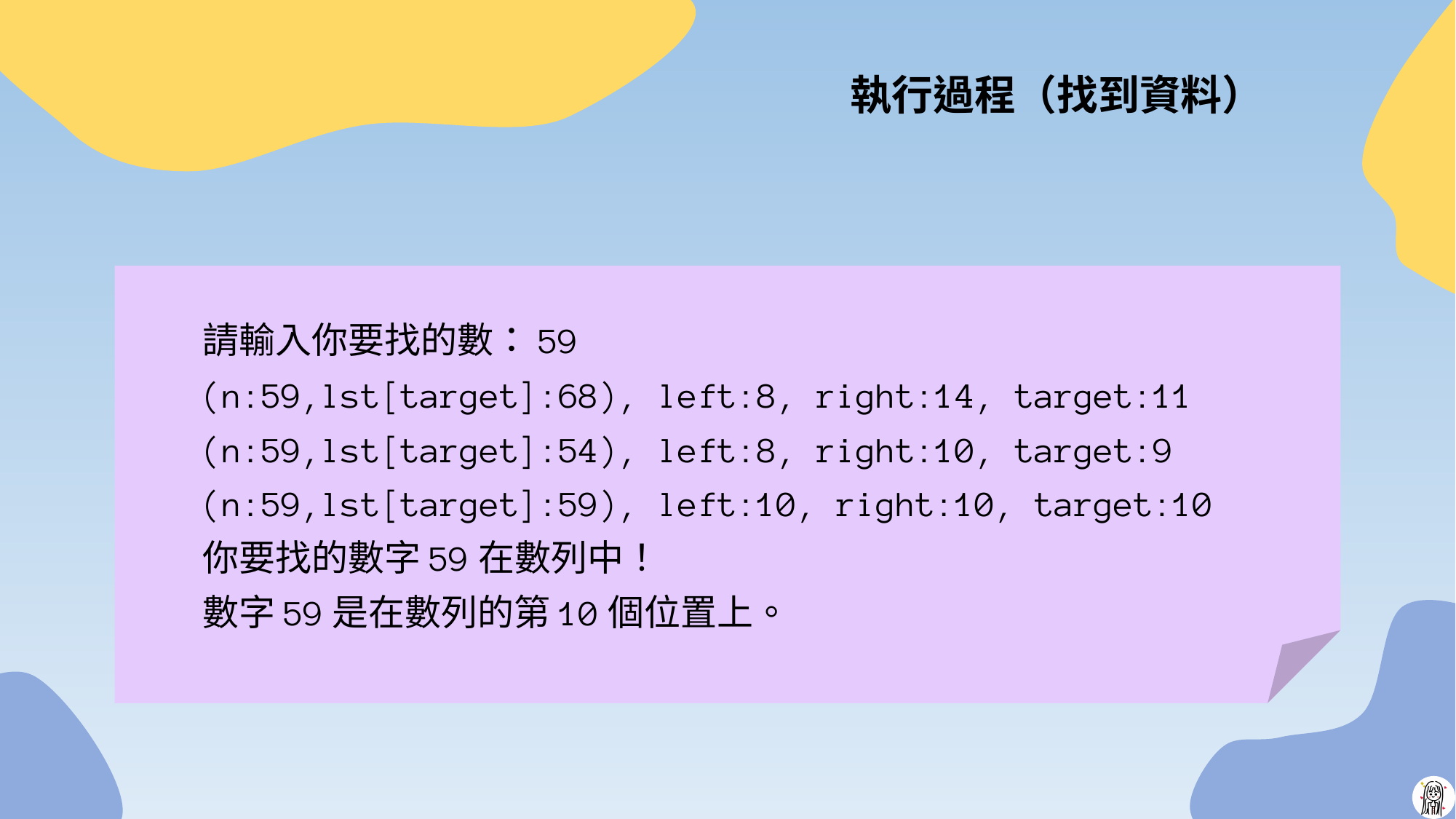

# 執行過程（找到資料）

請輸入你要找的數：59
(n:59,lst[target]:68), left:8, right:14, target:11
(n:59,lst[target]:54), left:8, right:10, target:9
(n:59,lst[target]:59), left:10, right:10, target:10
你要找的數字59在數列中！
數字59是在數列的第10個位置上。
12